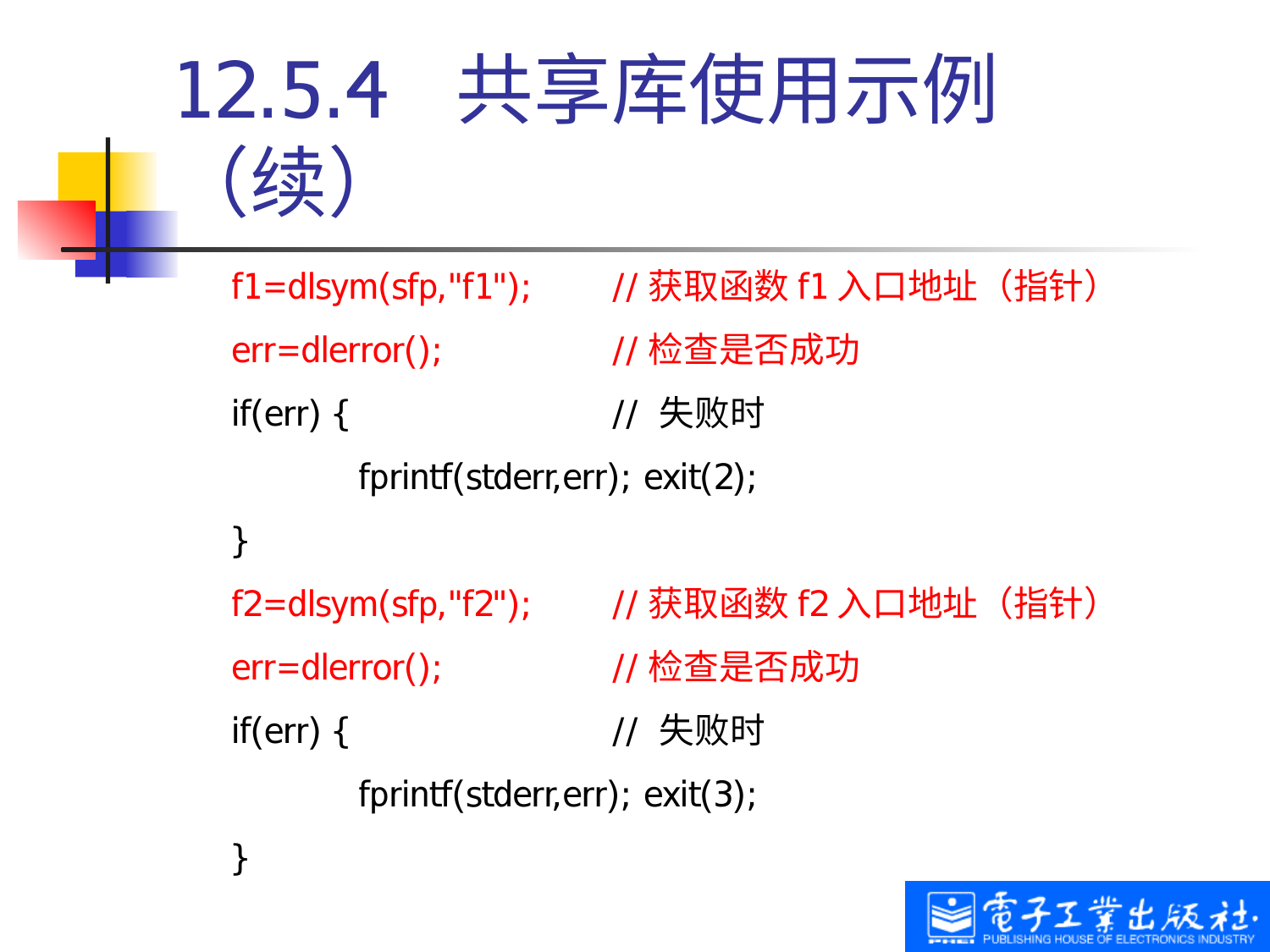

# 12.5.4  共享库使用示例（续）
	f1=dlsym(sfp,"f1"); 	//获取函数f1入口地址（指针）
	err=dlerror(); 		//检查是否成功
	if(err) { 		// 失败时
		fprintf(stderr,err); exit(2);
	}
	f2=dlsym(sfp,"f2"); 	//获取函数f2入口地址（指针）
	err=dlerror(); 		//检查是否成功
	if(err) { 		// 失败时
		fprintf(stderr,err); exit(3);
	}